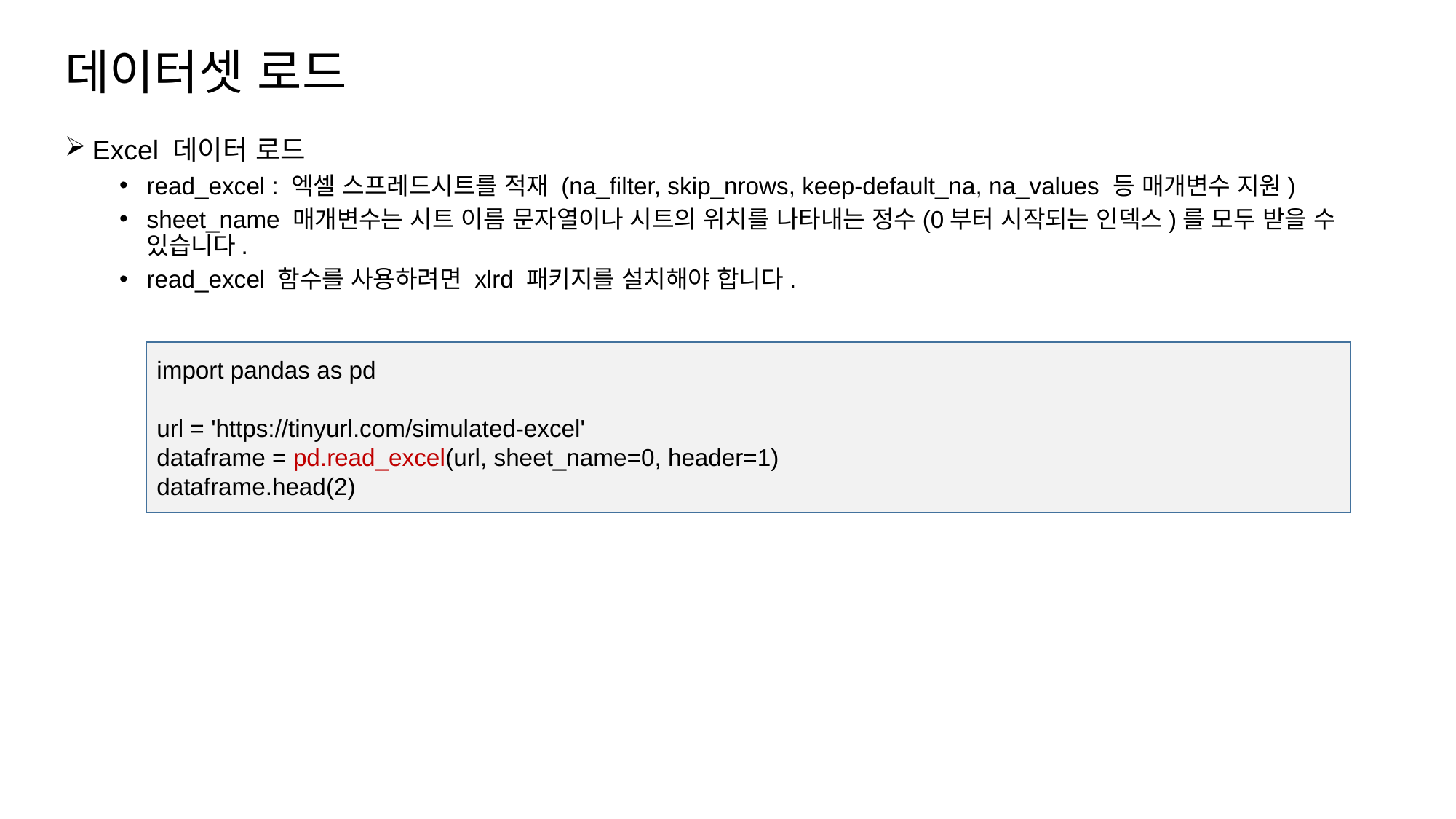

# 데이터셋 로드
Excel 데이터 로드
read_excel : 엑셀 스프레드시트를 적재 (na_filter, skip_nrows, keep-default_na, na_values 등 매개변수 지원)
sheet_name 매개변수는 시트 이름 문자열이나 시트의 위치를 나타내는 정수(0부터 시작되는 인덱스)를 모두 받을 수 있습니다.
read_excel 함수를 사용하려면 xlrd 패키지를 설치해야 합니다.
import pandas as pd

url = 'https://tinyurl.com/simulated-excel'
dataframe = pd.read_excel(url, sheet_name=0, header=1)
dataframe.head(2)